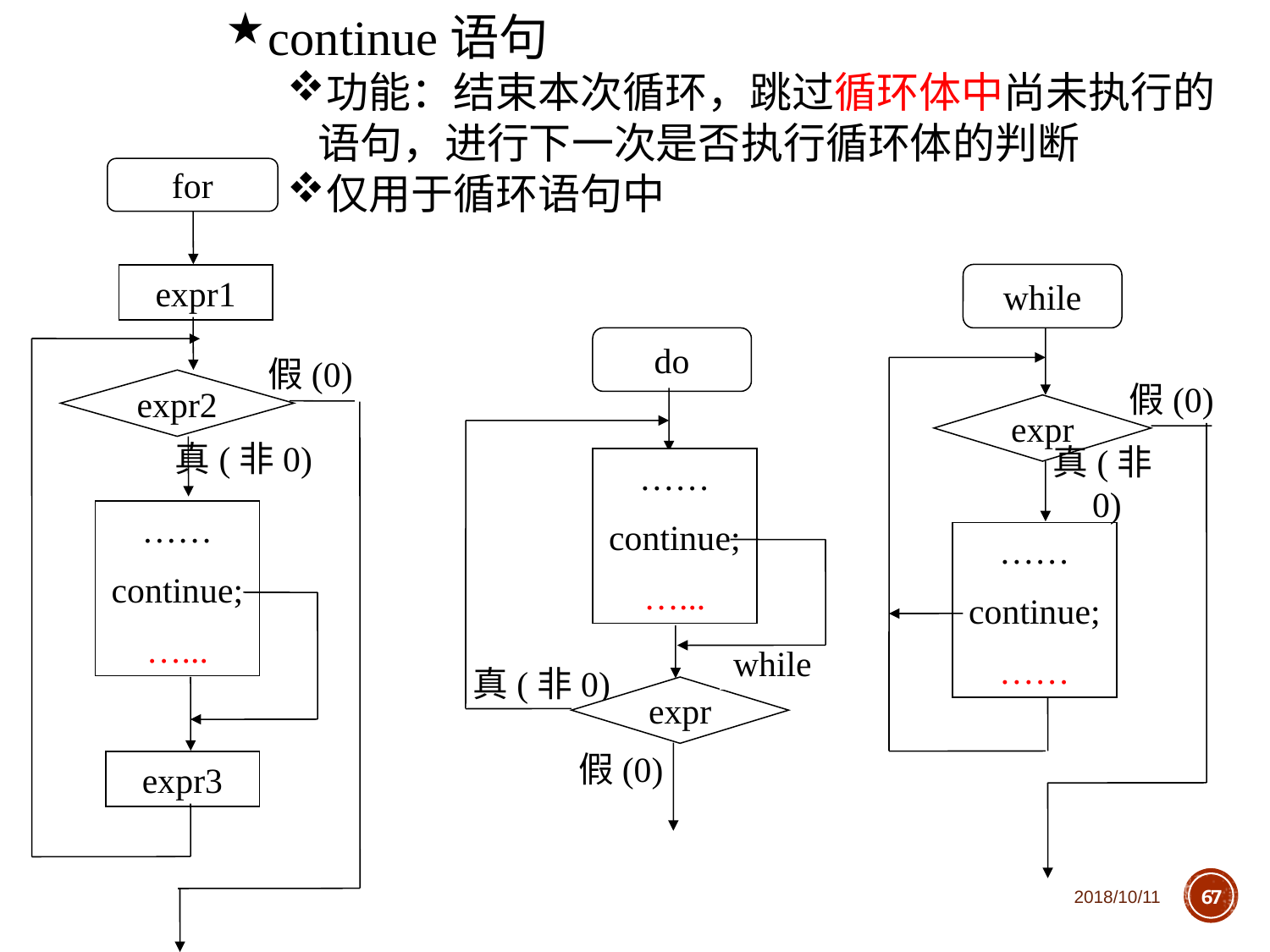

continue语句
功能：结束本次循环，跳过循环体中尚未执行的语句，进行下一次是否执行循环体的判断
仅用于循环语句中
for

expr1

假(0)
expr2

真(非0)

……
continue;
…...

expr3

while

假(0)
expr

真(非0)

……
continue;
……

do

……
continue;
…...

while

真(非0)
expr

假(0)

2018/10/11
67